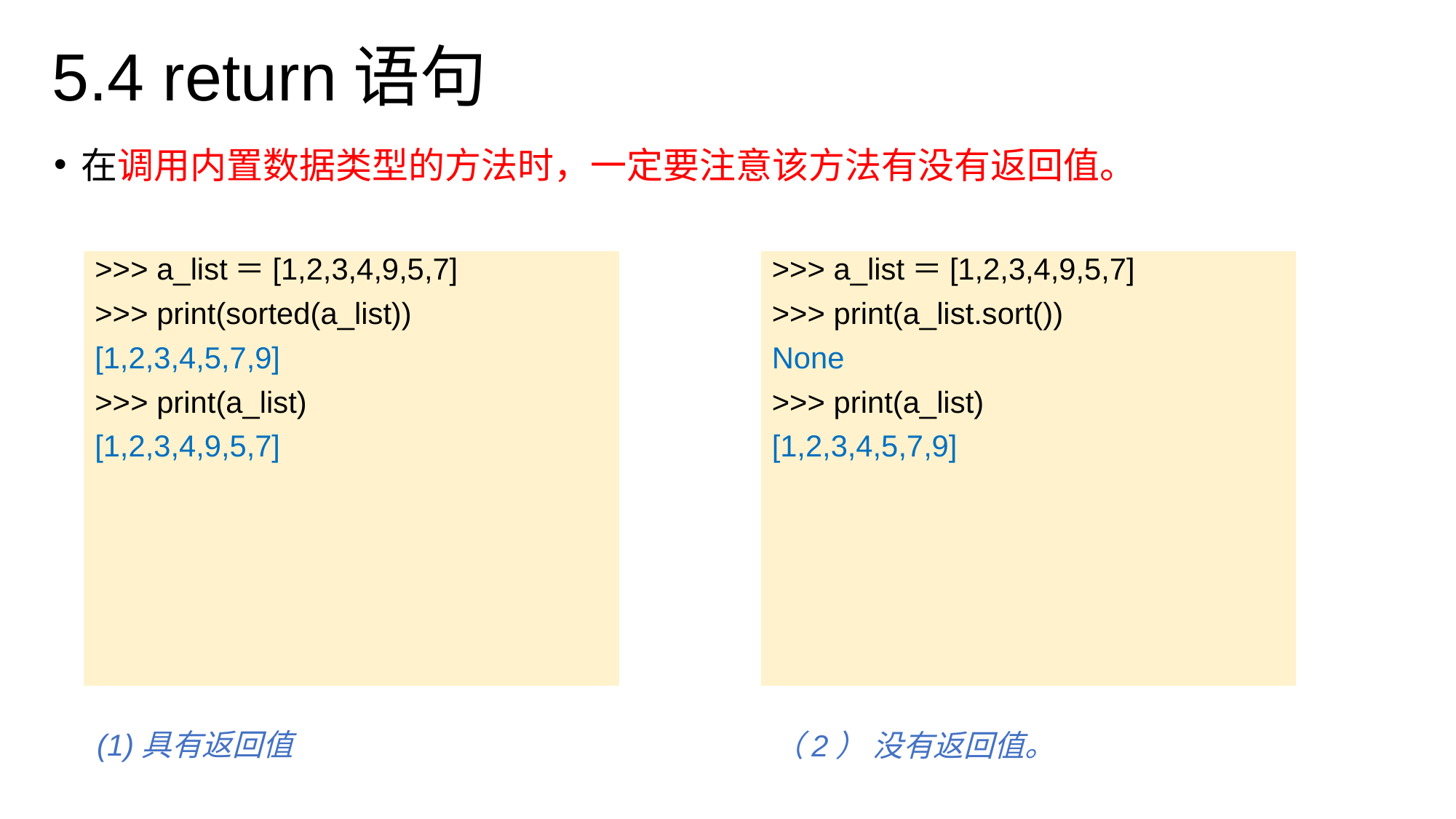

# 5.4 return语句
在调用内置数据类型的方法时，一定要注意该方法有没有返回值。
>>> a_list＝[1,2,3,4,9,5,7]
>>> print(sorted(a_list))
[1,2,3,4,5,7,9]
>>> print(a_list)
[1,2,3,4,9,5,7]

>>> a_list＝[1,2,3,4,9,5,7]
>>> print(a_list.sort())
None
>>> print(a_list)
[1,2,3,4,5,7,9]

(1)具有返回值
（2） 没有返回值。